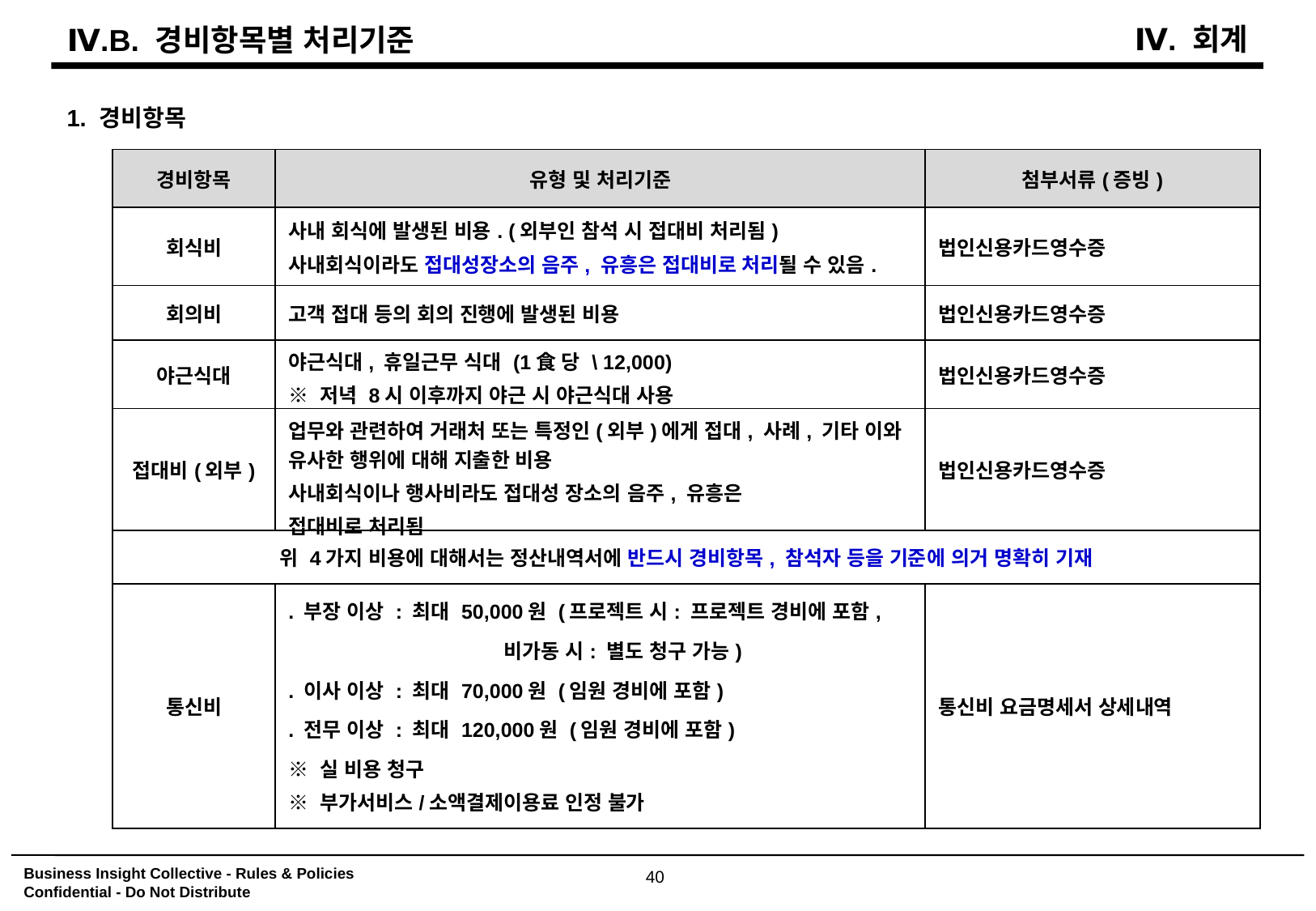

Ⅳ. 회계
Ⅳ.B. 경비항목별 처리기준
1. 경비항목

| 경비항목 | 유형 및 처리기준 | 첨부서류(증빙) |
| --- | --- | --- |
| 회식비 | 사내 회식에 발생된 비용. (외부인 참석 시 접대비 처리됨) 사내회식이라도 접대성장소의 음주, 유흥은 접대비로 처리될 수 있음. | 법인신용카드영수증 |
| 회의비 | 고객 접대 등의 회의 진행에 발생된 비용 | 법인신용카드영수증 |
| 야근식대 | 야근식대, 휴일근무 식대 (1食 당 \ 12,000) ※ 저녁 8시 이후까지 야근 시 야근식대 사용 | 법인신용카드영수증 |
| 접대비(외부) | 업무와 관련하여 거래처 또는 특정인(외부)에게 접대, 사례, 기타 이와 유사한 행위에 대해 지출한 비용 사내회식이나 행사비라도 접대성 장소의 음주, 유흥은 접대비로 처리됨 | 법인신용카드영수증 |
| 위 4가지 비용에 대해서는 정산내역서에 반드시 경비항목, 참석자 등을 기준에 의거 명확히 기재 |  |  |
| 통신비 | . 부장 이상 : 최대 50,000원 (프로젝트 시: 프로젝트 경비에 포함, 비가동 시: 별도 청구 가능) . 이사 이상 : 최대 70,000원 (임원 경비에 포함) . 전무 이상 : 최대 120,000원 (임원 경비에 포함) ※ 실 비용 청구 ※ 부가서비스/소액결제이용료 인정 불가 | 통신비 요금명세서 상세내역 |